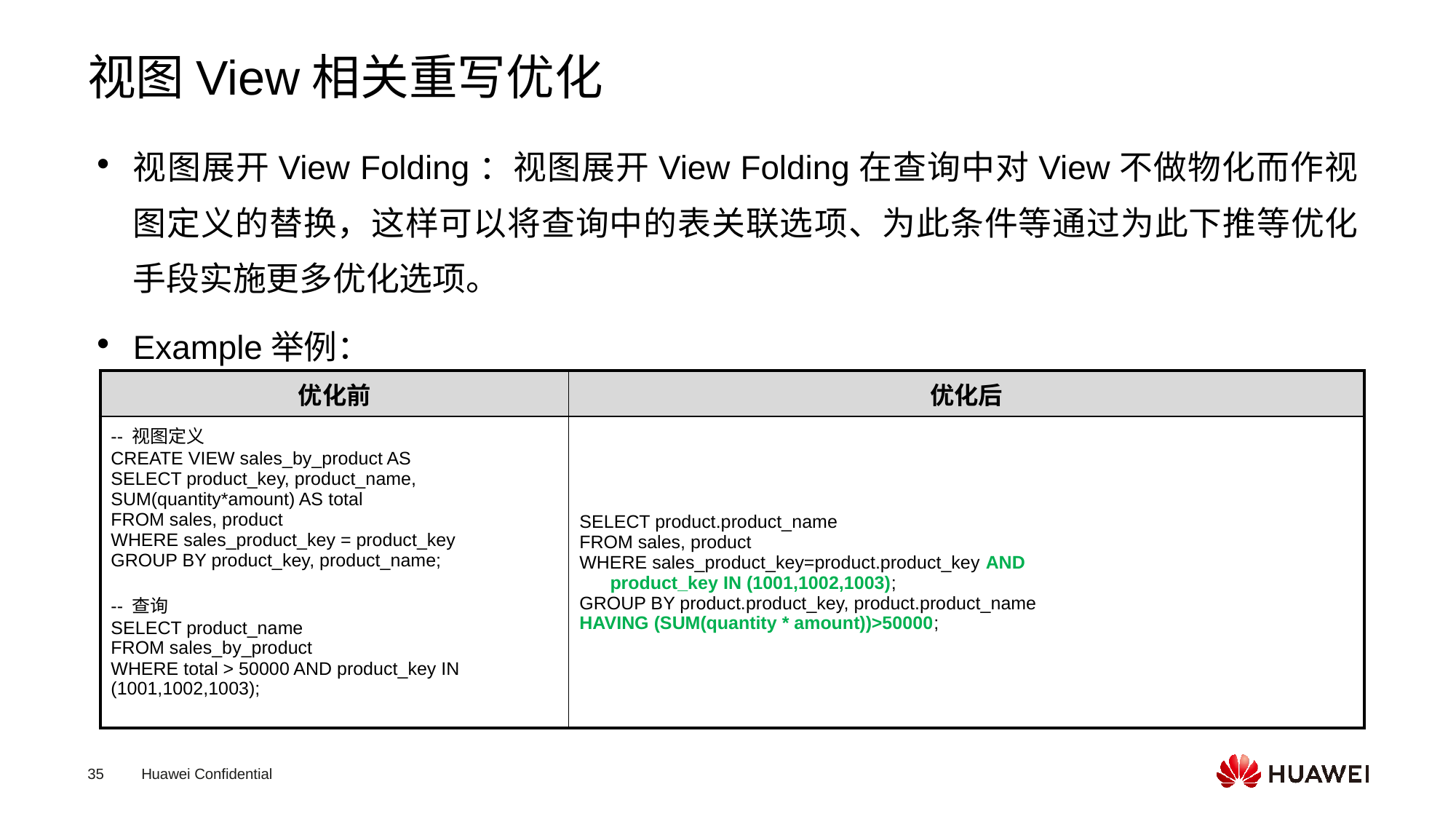

# 视图View相关重写优化
视图展开View Folding：视图展开View Folding在查询中对View不做物化而作视图定义的替换，这样可以将查询中的表关联选项、为此条件等通过为此下推等优化手段实施更多优化选项。
Example举例：

| 优化前 | 优化后 |
| --- | --- |
| -- 视图定义 CREATE VIEW sales\_by\_product AS SELECT product\_key, product\_name, SUM(quantity\*amount) AS total FROM sales, product WHERE sales\_product\_key = product\_key GROUP BY product\_key, product\_name; -- 查询 SELECT product\_name FROM sales\_by\_product WHERE total > 50000 AND product\_key IN (1001,1002,1003); | SELECT product.product\_name FROM sales, product WHERE sales\_product\_key=product.product\_key AND product\_key IN (1001,1002,1003); GROUP BY product.product\_key, product.product\_name HAVING (SUM(quantity \* amount))>50000; |